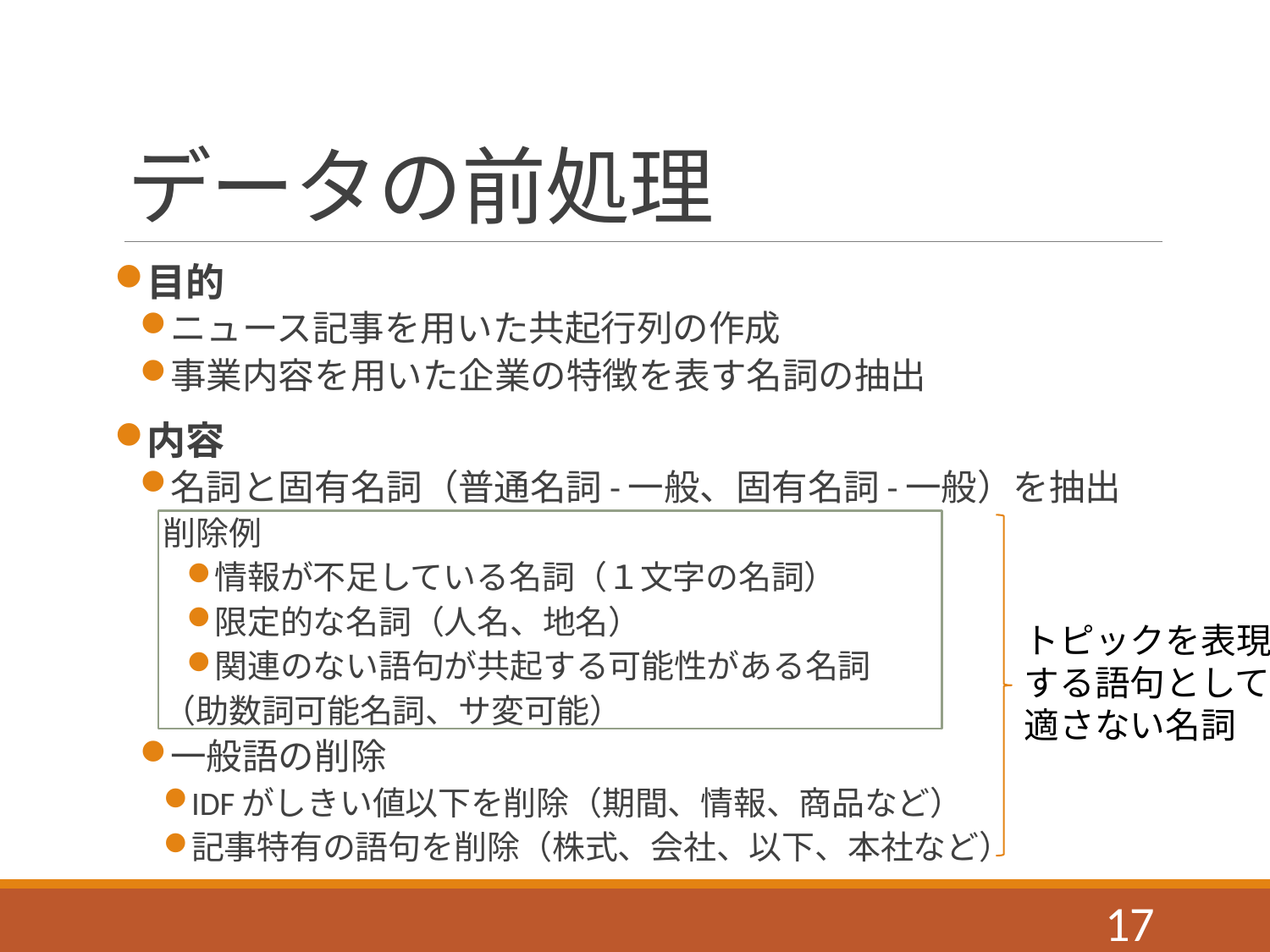

# データの前処理
目的
ニュース記事を用いた共起行列の作成
事業内容を用いた企業の特徴を表す名詞の抽出
内容
名詞と固有名詞（普通名詞-一般、固有名詞-一般）を抽出
削除例
情報が不足している名詞（１文字の名詞）
限定的な名詞（人名、地名）
関連のない語句が共起する可能性がある名詞
	（助数詞可能名詞、サ変可能）
一般語の削除
IDFがしきい値以下を削除（期間、情報、商品など）
記事特有の語句を削除（株式、会社、以下、本社など）

トピックを表現
する語句として
適さない名詞
17